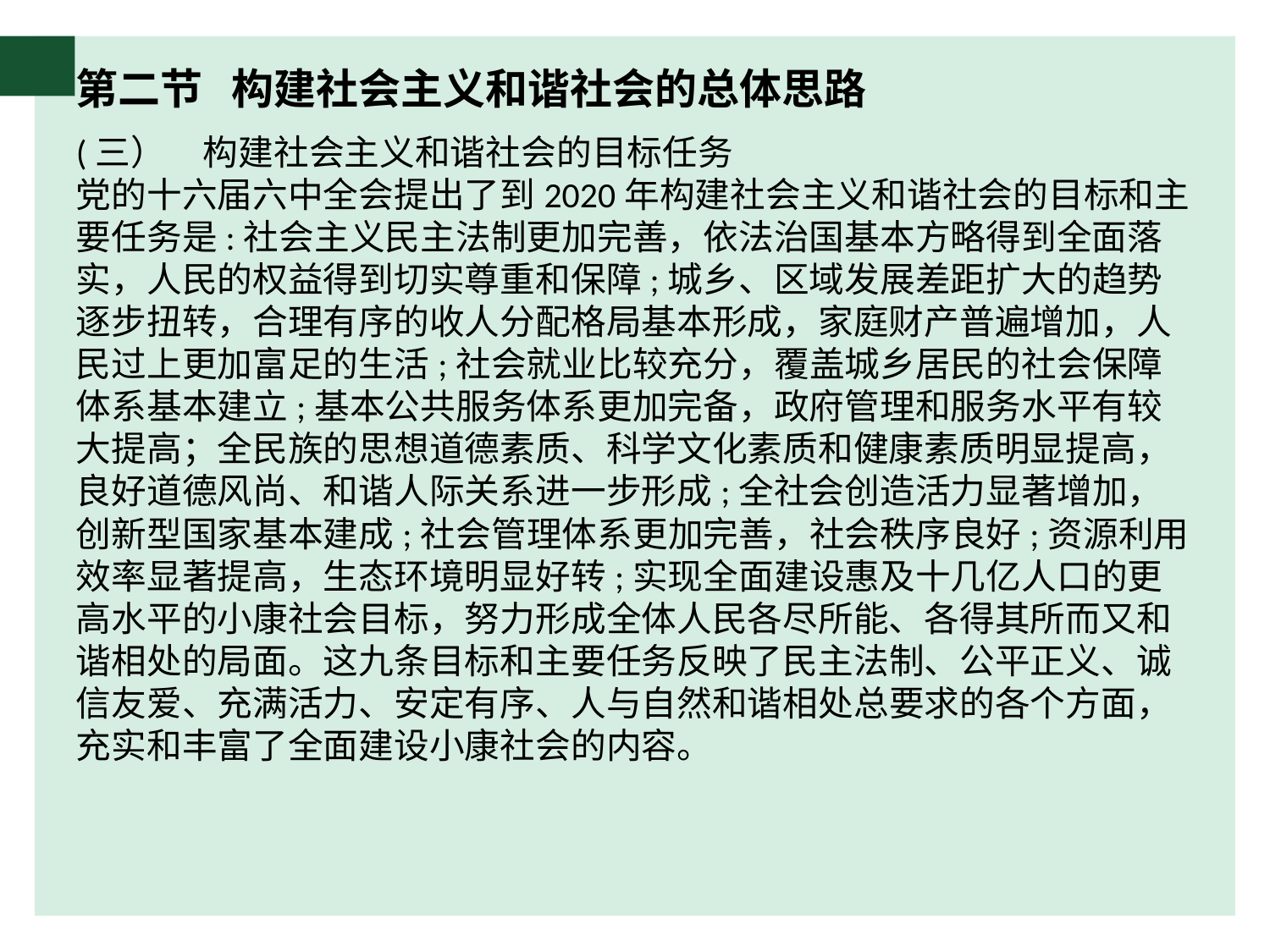

# 第二节   构建社会主义和谐社会的总体思路
(三）	构建社会主义和谐社会的目标任务
党的十六届六中全会提出了到2020年构建社会主义和谐社会的目标和主要任务是:社会主义民主法制更加完善，依法治国基本方略得到全面落实，人民的权益得到切实尊重和保障;城乡、区域发展差距扩大的趋势逐步扭转，合理有序的收人分配格局基本形成，家庭财产普遍增加，人民过上更加富足的生活;社会就业比较充分，覆盖城乡居民的社会保障体系基本建立;基本公共服务体系更加完备，政府管理和服务水平有较大提高；全民族的思想道德素质、科学文化素质和健康素质明显提高，良好道德风尚、和谐人际关系进一步形成;全社会创造活力显著增加，创新型国家基本建成;社会管理体系更加完善，社会秩序良好;资源利用效率显著提高，生态环境明显好转;实现全面建设惠及十几亿人口的更高水平的小康社会目标，努力形成全体人民各尽所能、各得其所而又和谐相处的局面。这九条目标和主要任务反映了民主法制、公平正义、诚信友爱、充满活力、安定有序、人与自然和谐相处总要求的各个方面，充实和丰富了全面建设小康社会的内容。